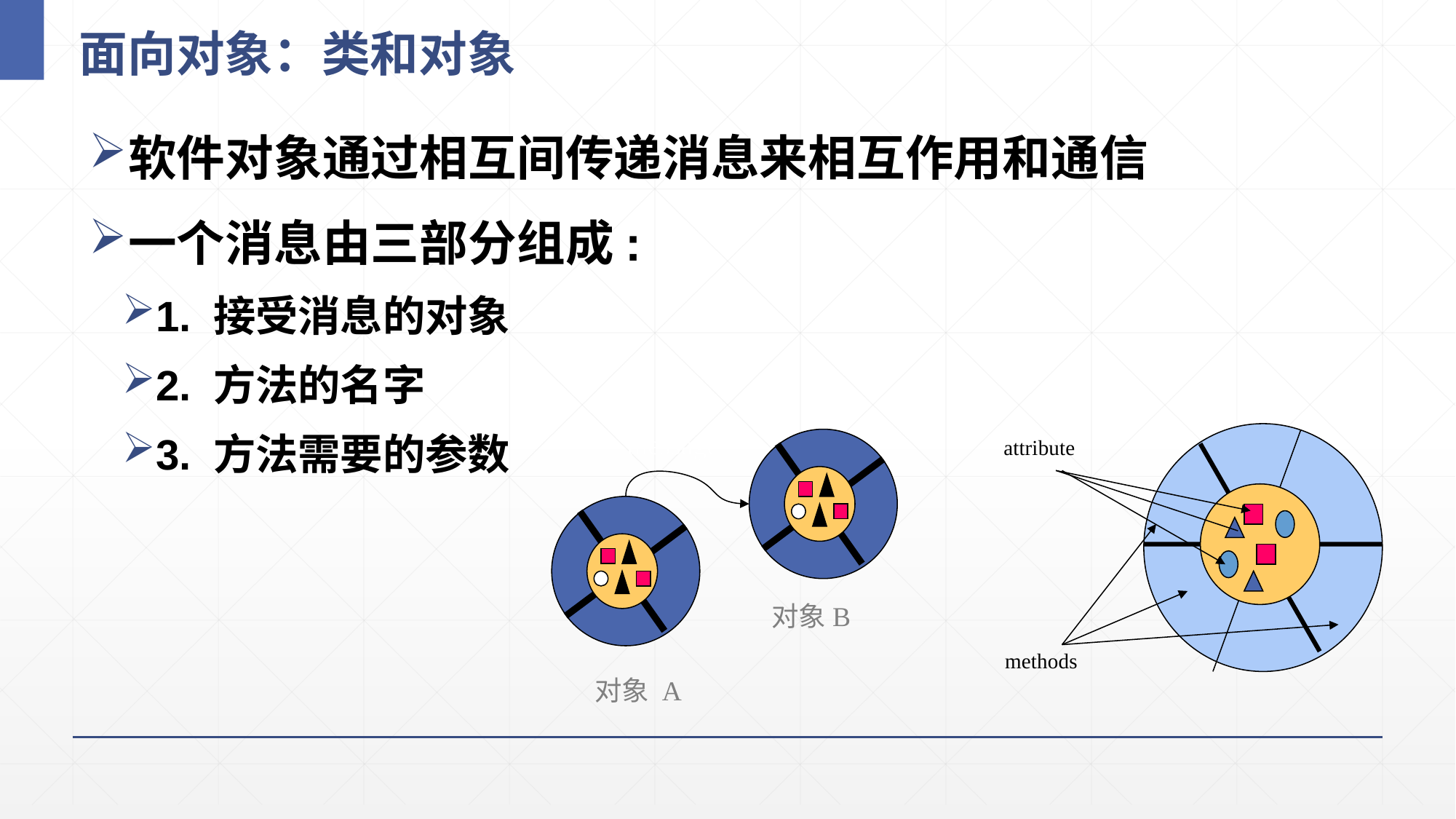

# 面向对象：类和对象
软件对象通过相互间传递消息来相互作用和通信
一个消息由三部分组成:
1. 接受消息的对象
2. 方法的名字
3. 方法需要的参数

message

对象B
对象 A

attribute

methods